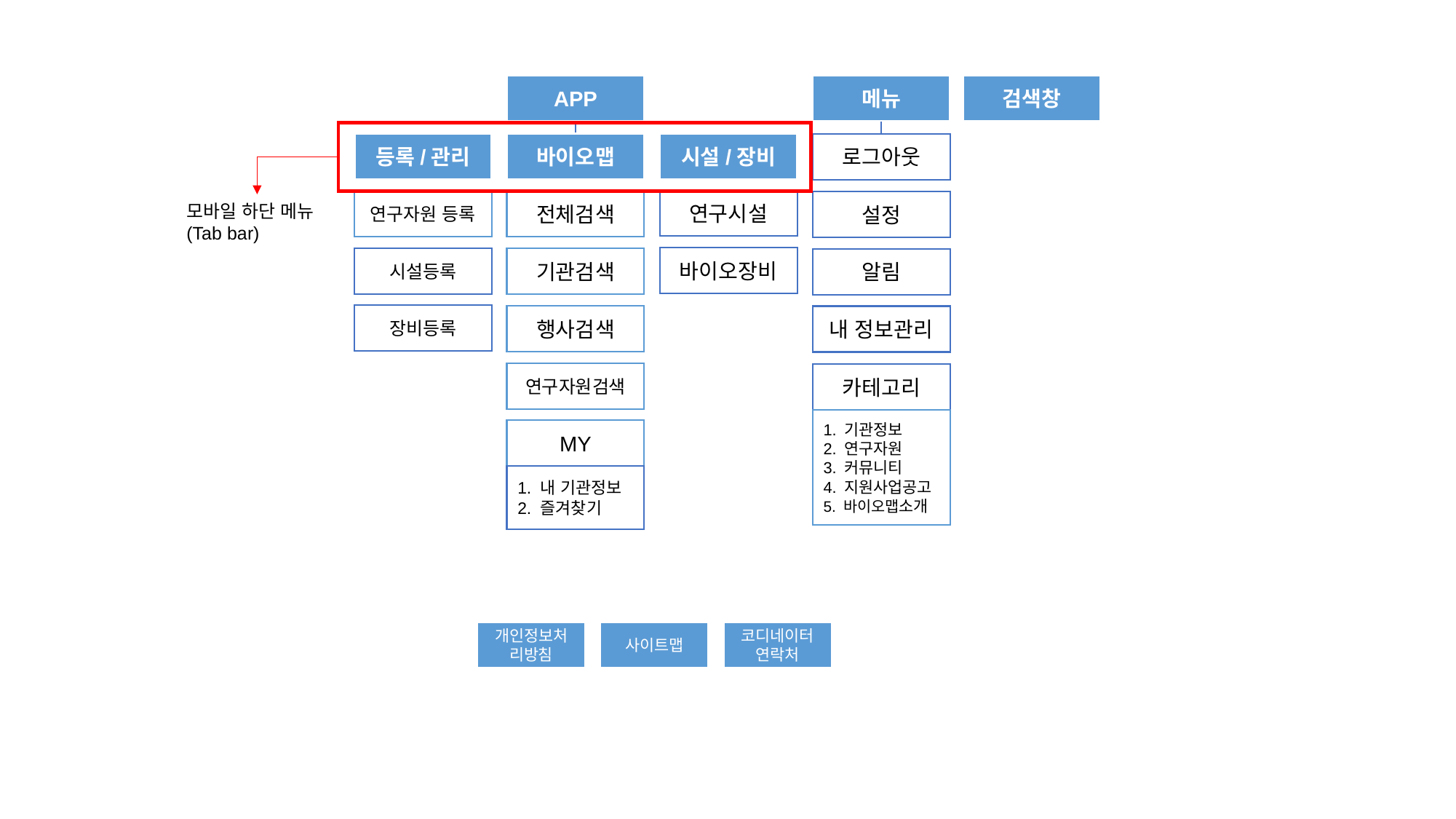

APP
메뉴
검색창

바이오맵
시설/장비
등록/관리
로그아웃
연구시설
연구자원 등록
전체검색
설정
모바일 하단 메뉴(Tab bar)
바이오장비
시설등록
기관검색
알림
장비등록
행사검색
내 정보관리
연구자원검색
카테고리
1. 기관정보
2. 연구자원
3. 커뮤니티
4. 지원사업공고
5. 바이오맵소개
MY
1. 내 기관정보
2. 즐겨찾기
개인정보처리방침
사이트맵
코디네이터
연락처